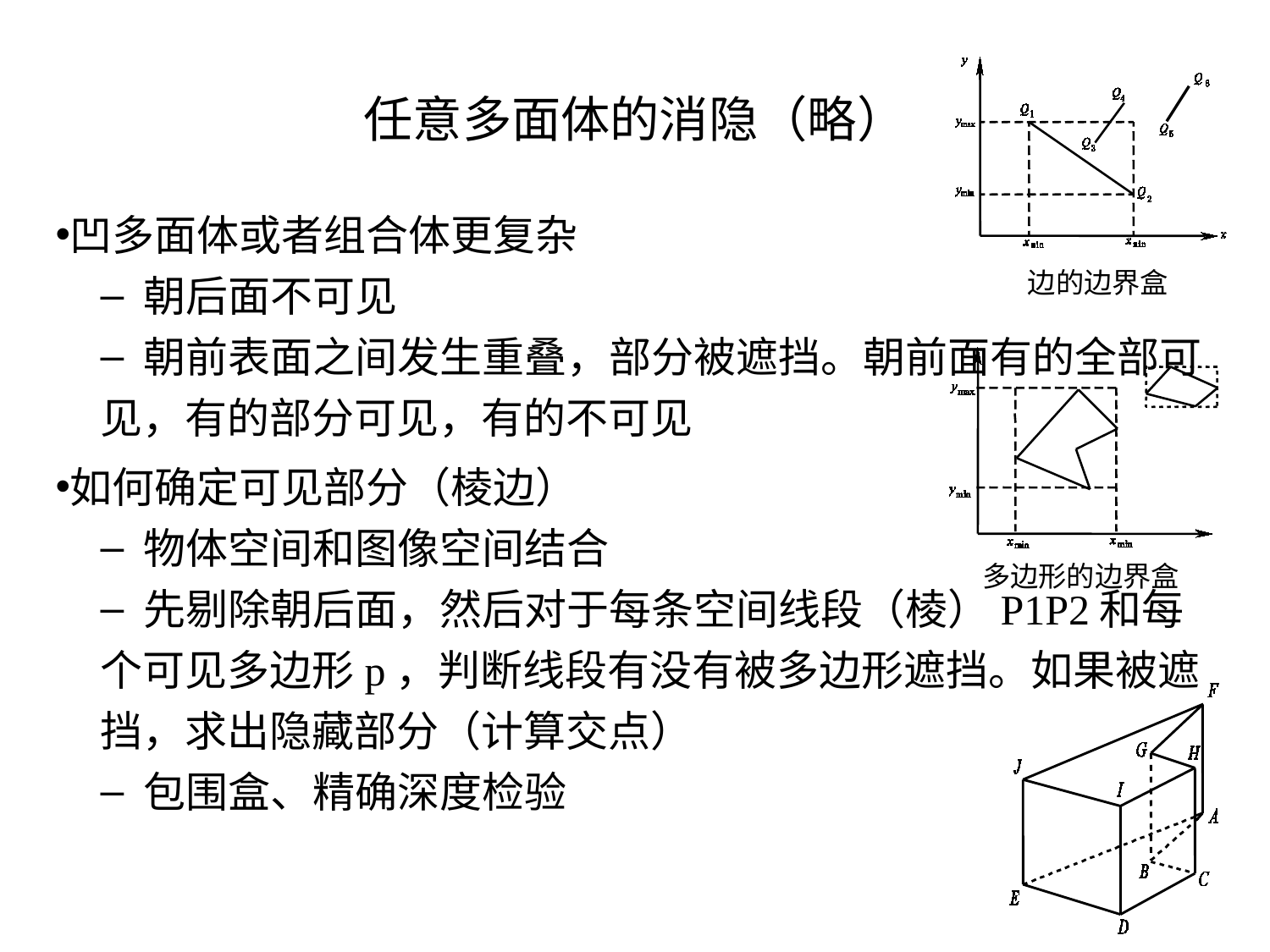

# 任意多面体的消隐（略）

 边的边界盒
凹多面体或者组合体更复杂
 朝后面不可见
 朝前表面之间发生重叠，部分被遮挡。朝前面有的全部可见，有的部分可见，有的不可见
如何确定可见部分（棱边）
 物体空间和图像空间结合
 先剔除朝后面，然后对于每条空间线段（棱）P1P2和每个可见多边形p，判断线段有没有被多边形遮挡。如果被遮挡，求出隐藏部分（计算交点）
 包围盒、精确深度检验

多边形的边界盒